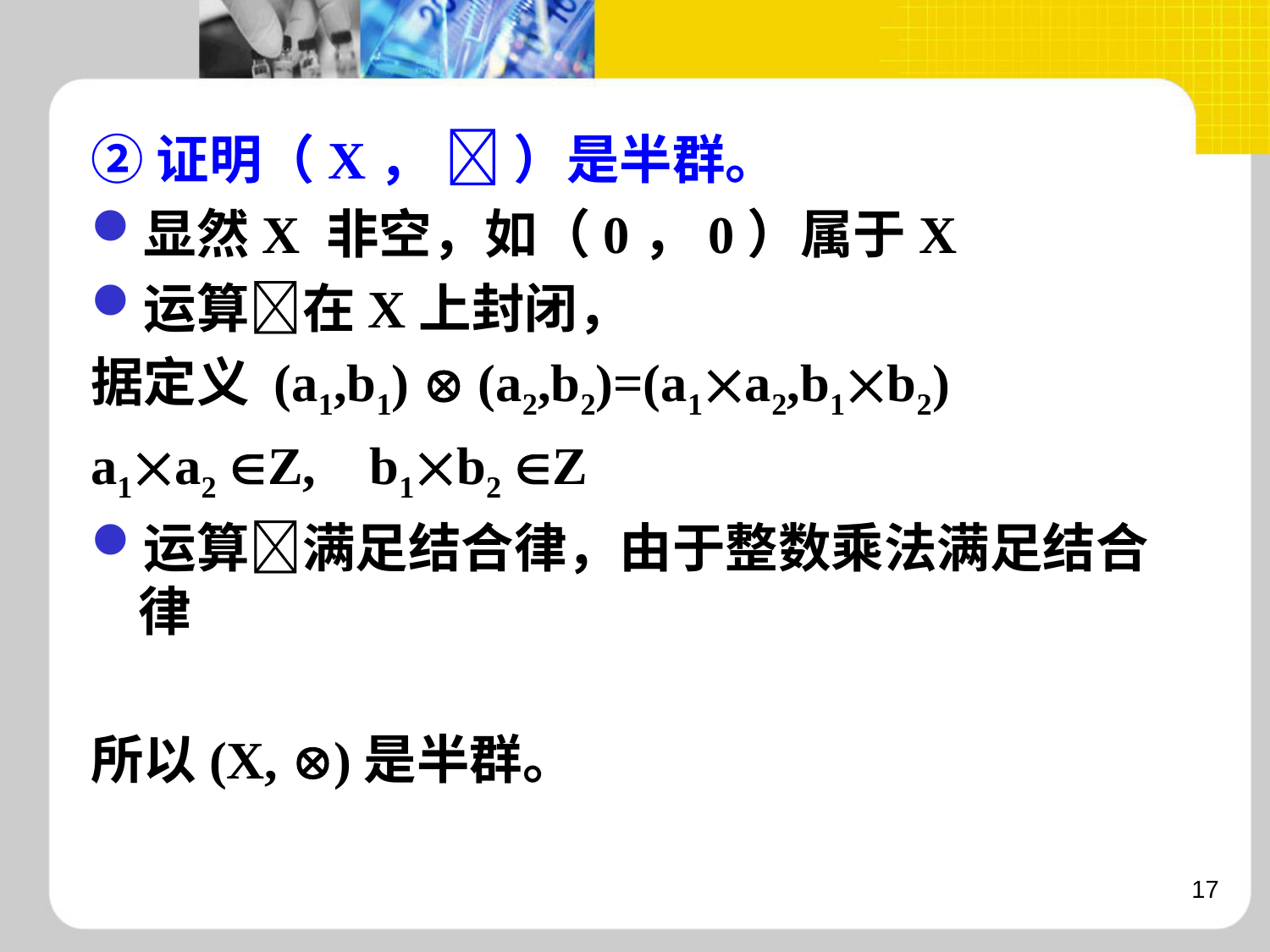

②证明（X， ⊗ ）是半群。
显然X 非空，如（0，0）属于X
运算⊗在X上封闭，
据定义 (a1,b1) ⊗ (a2,b2)=(a1×a2,b1×b2)
a1×a2 ∈Z,    b1×b2 ∈Z
运算⊗满足结合律，由于整数乘法满足结合律

所以(X, ⊗)是半群。

17